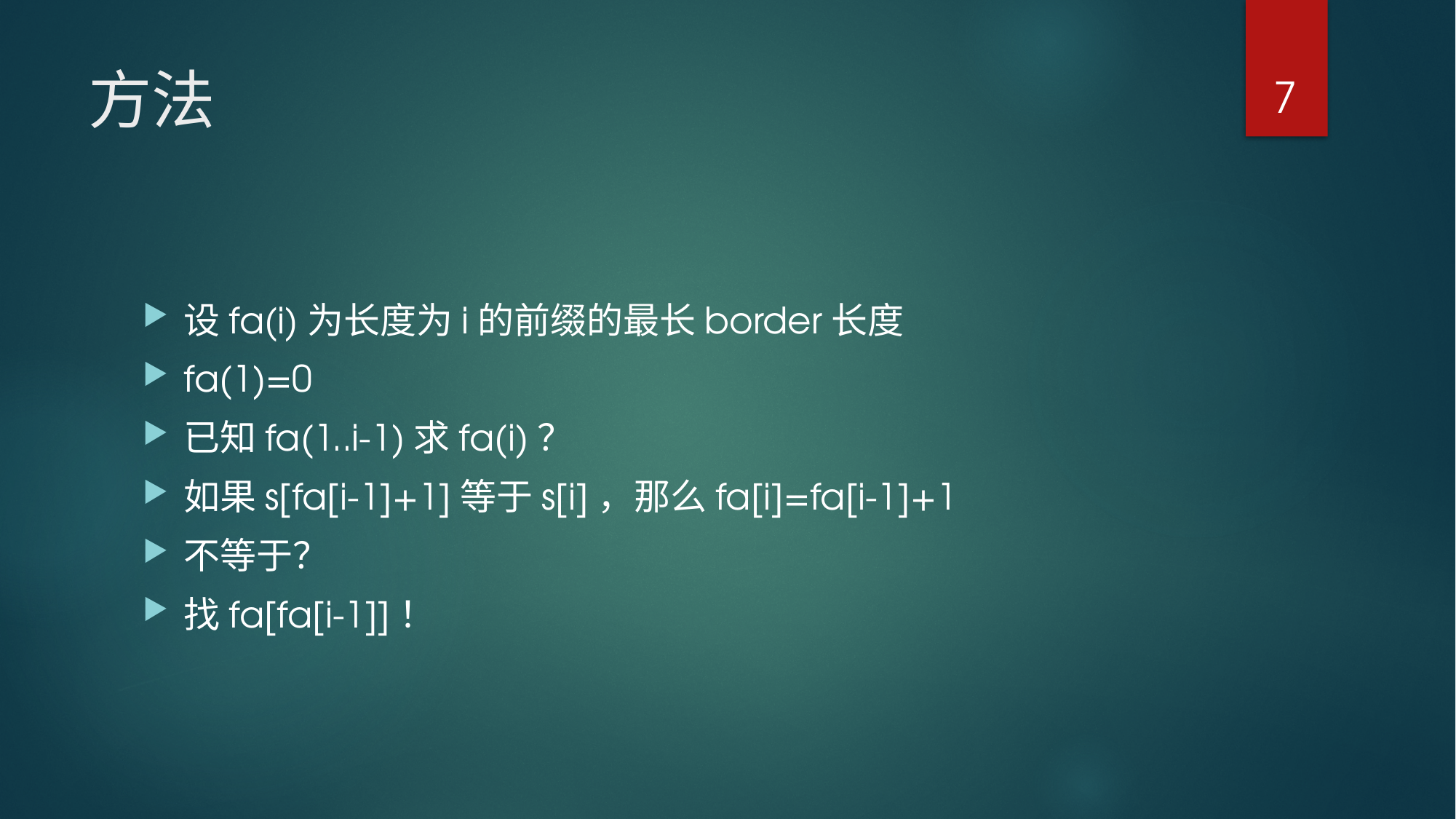

7
# 方法
设fa(i)为长度为i的前缀的最长border长度
fa(1)=0
已知fa(1..i-1)求fa(i)？
如果s[fa[i-1]+1]等于s[i]，那么fa[i]=fa[i-1]+1
不等于？
找fa[fa[i-1]]！